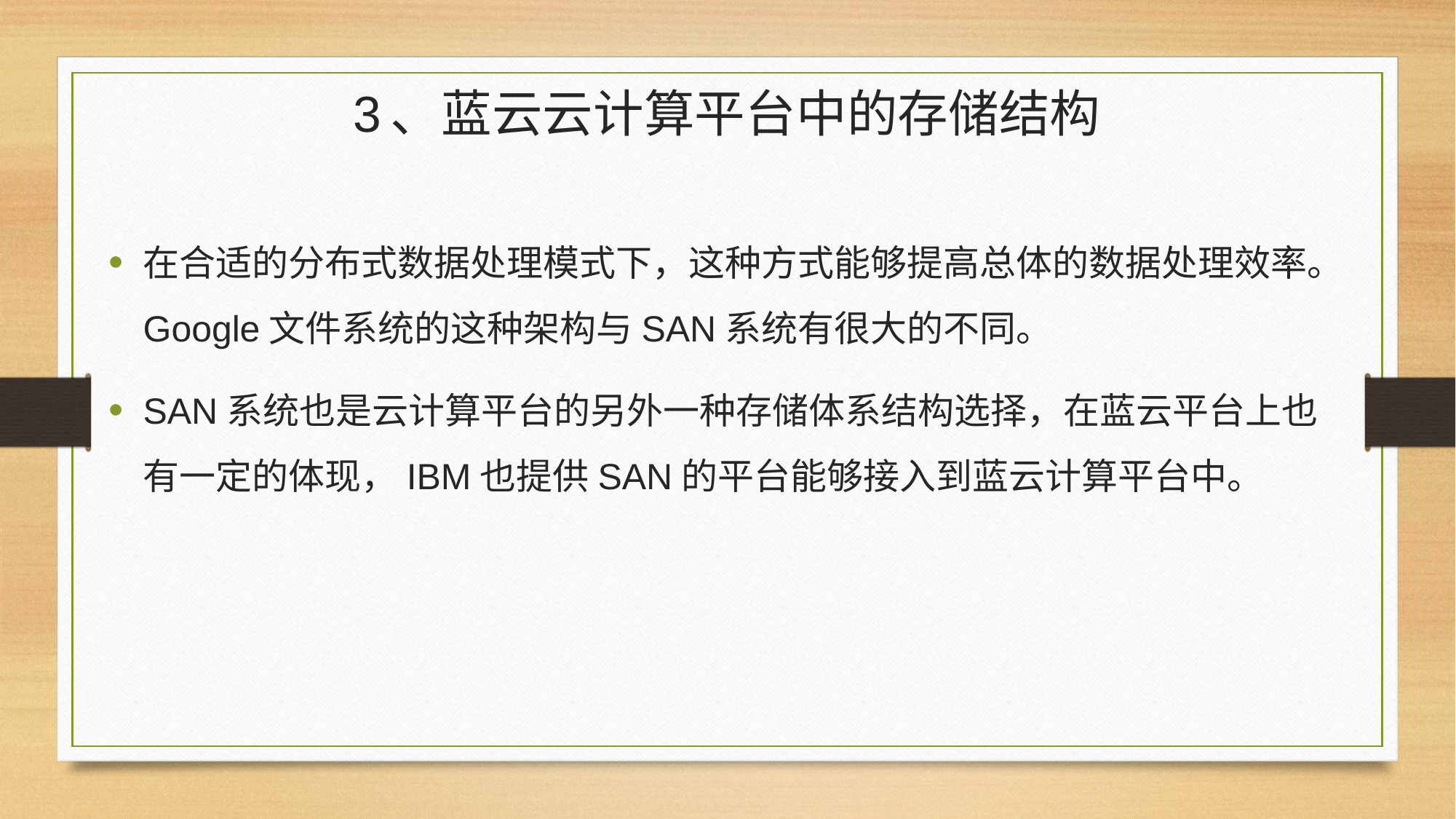

# 3、蓝云云计算平台中的存储结构
在合适的分布式数据处理模式下，这种方式能够提高总体的数据处理效率。Google文件系统的这种架构与SAN系统有很大的不同。
SAN系统也是云计算平台的另外一种存储体系结构选择，在蓝云平台上也有一定的体现，IBM也提供SAN的平台能够接入到蓝云计算平台中。